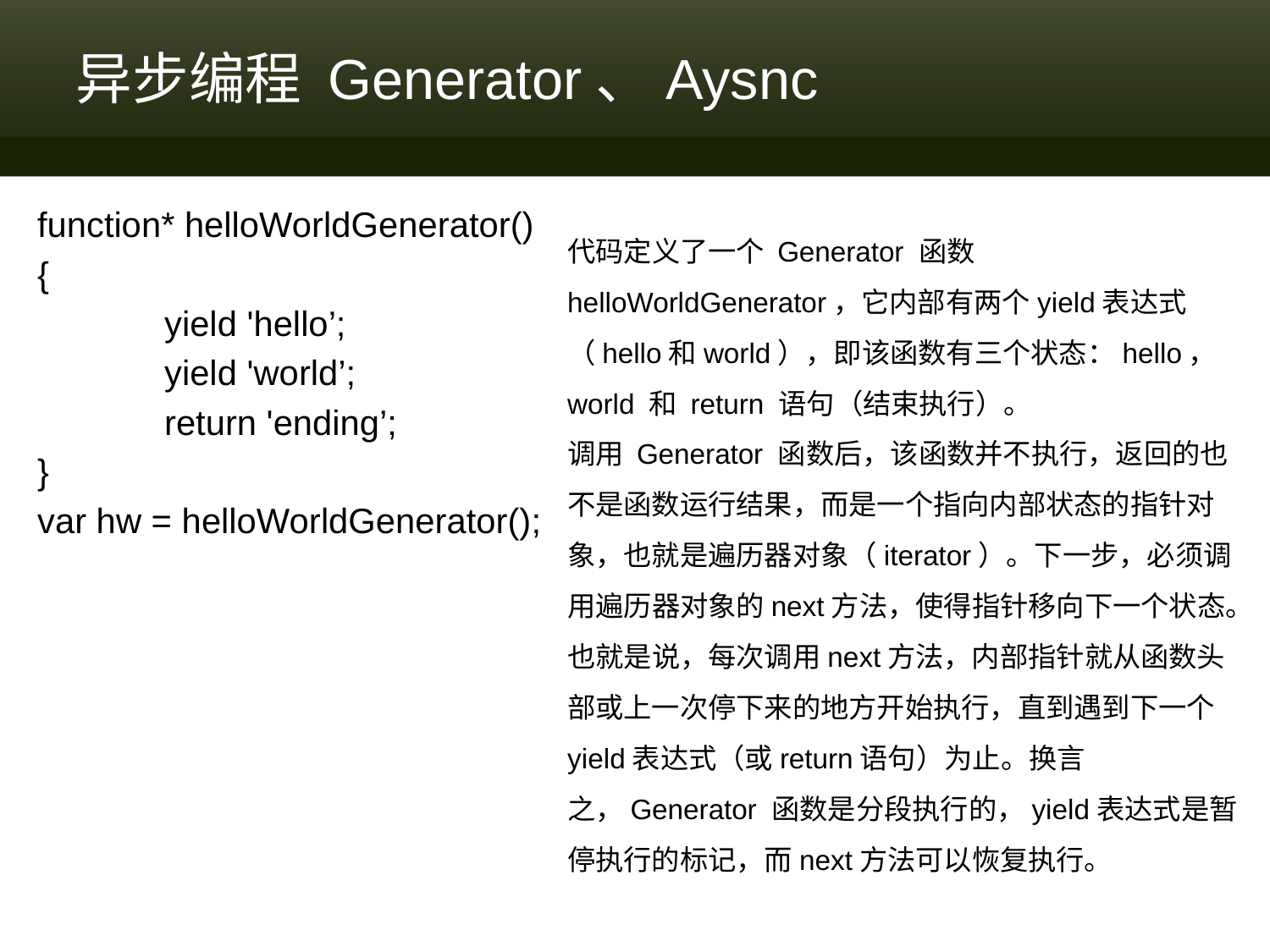

# 异步编程 Generator、Aysnc
function* helloWorldGenerator()
{
	yield 'hello’;
	yield 'world’;
	return 'ending’;
}
var hw = helloWorldGenerator();
代码定义了一个 Generator 函数helloWorldGenerator，它内部有两个yield表达式（hello和world），即该函数有三个状态：hello，world 和 return 语句（结束执行）。
调用 Generator 函数后，该函数并不执行，返回的也不是函数运行结果，而是一个指向内部状态的指针对象，也就是遍历器对象（iterator）。下一步，必须调用遍历器对象的next方法，使得指针移向下一个状态。也就是说，每次调用next方法，内部指针就从函数头部或上一次停下来的地方开始执行，直到遇到下一个yield表达式（或return语句）为止。换言之，Generator 函数是分段执行的，yield表达式是暂停执行的标记，而next方法可以恢复执行。